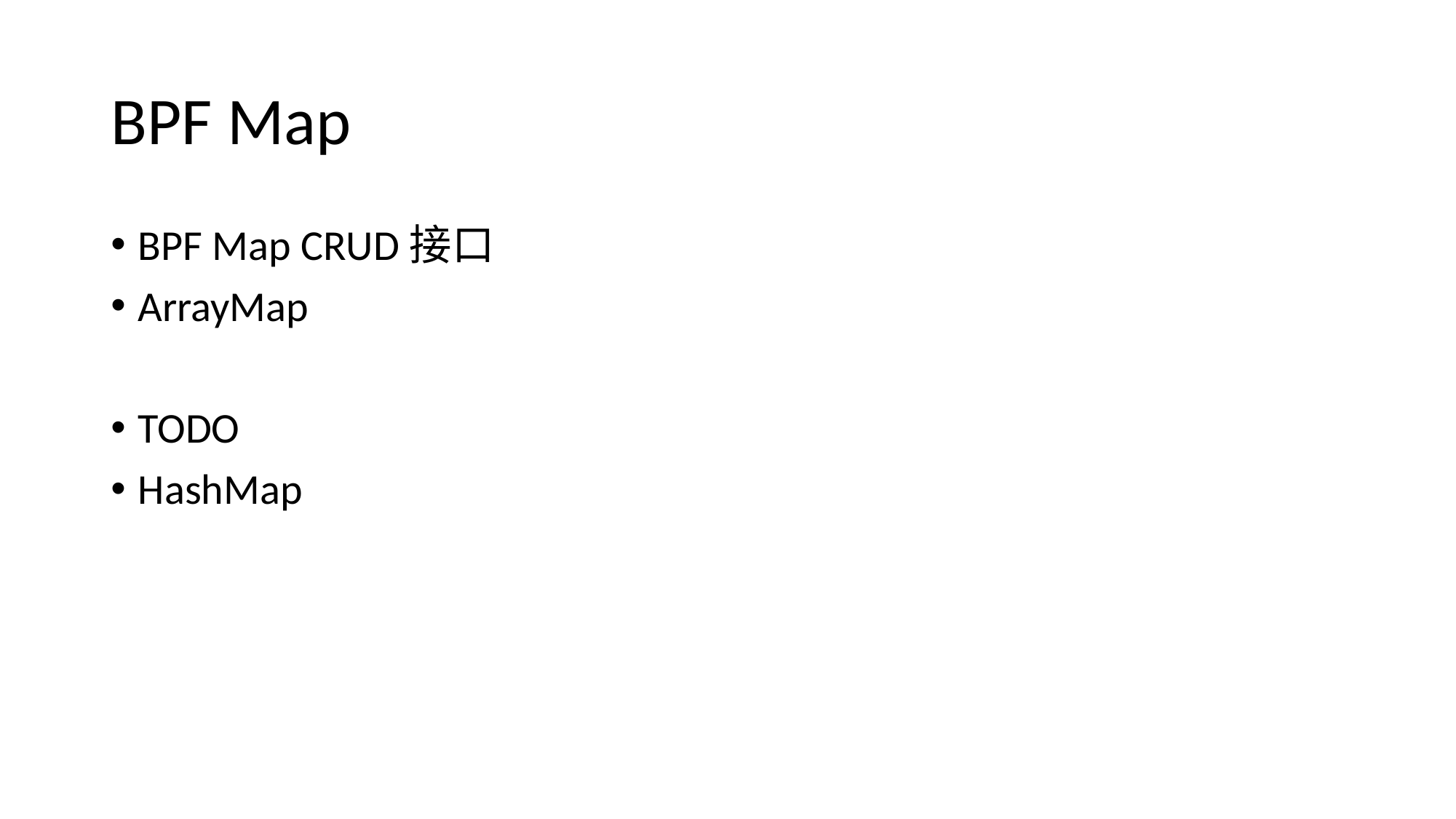

# BPF Map
BPF Map CRUD接口
ArrayMap

TODO
HashMap